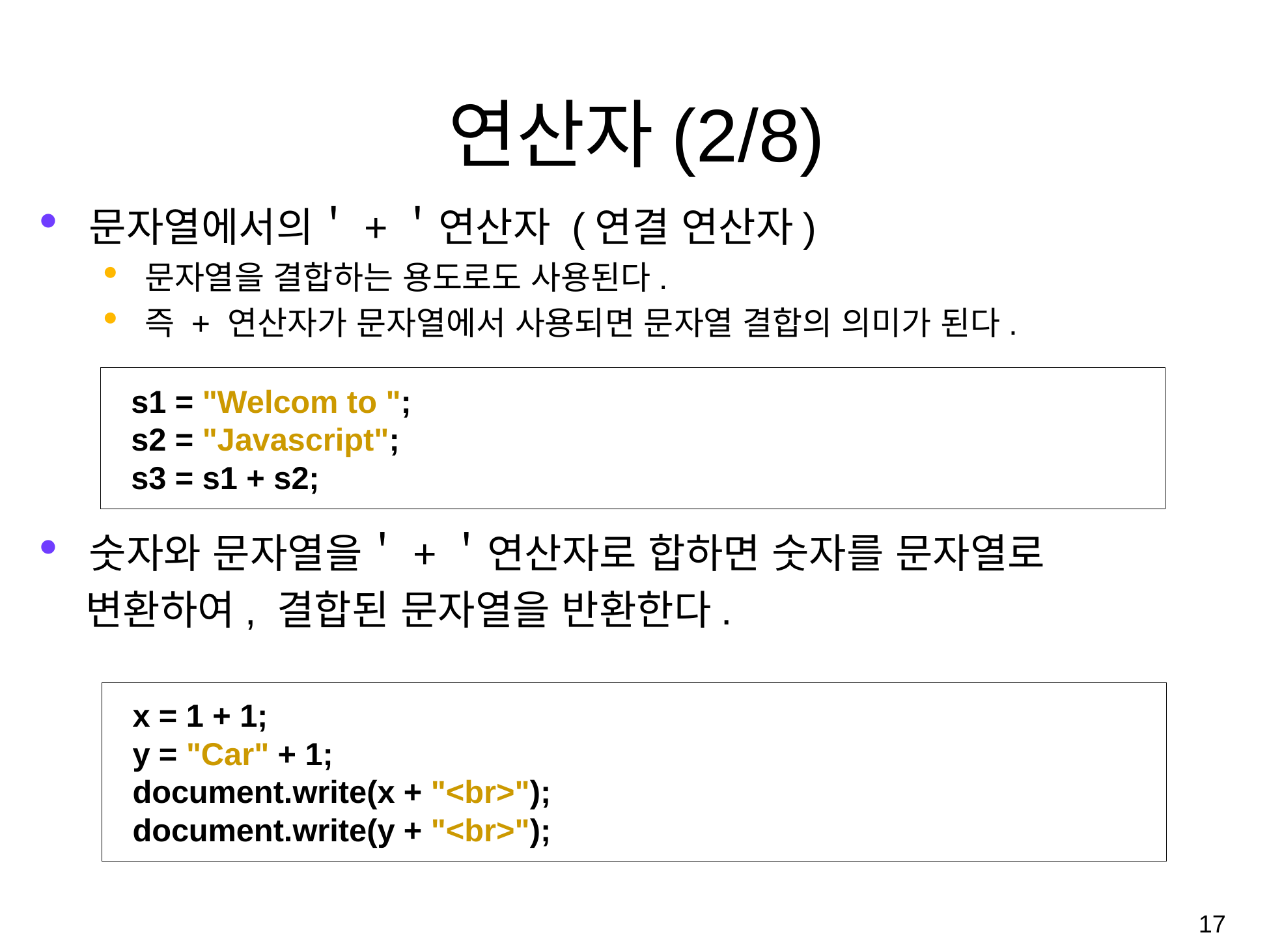

연산자(2/8)
문자열에서의＇+＇연산자 (연결 연산자)
문자열을 결합하는 용도로도 사용된다.
즉 + 연산자가 문자열에서 사용되면 문자열 결합의 의미가 된다.

숫자와 문자열을＇+＇연산자로 합하면 숫자를 문자열로
   변환하여, 결합된 문자열을 반환한다.
s1 = "Welcom to ";
s2 = "Javascript";
s3 = s1 + s2;
x = 1 + 1;
y = "Car" + 1;
document.write(x + "<br>");
document.write(y + "<br>");
17